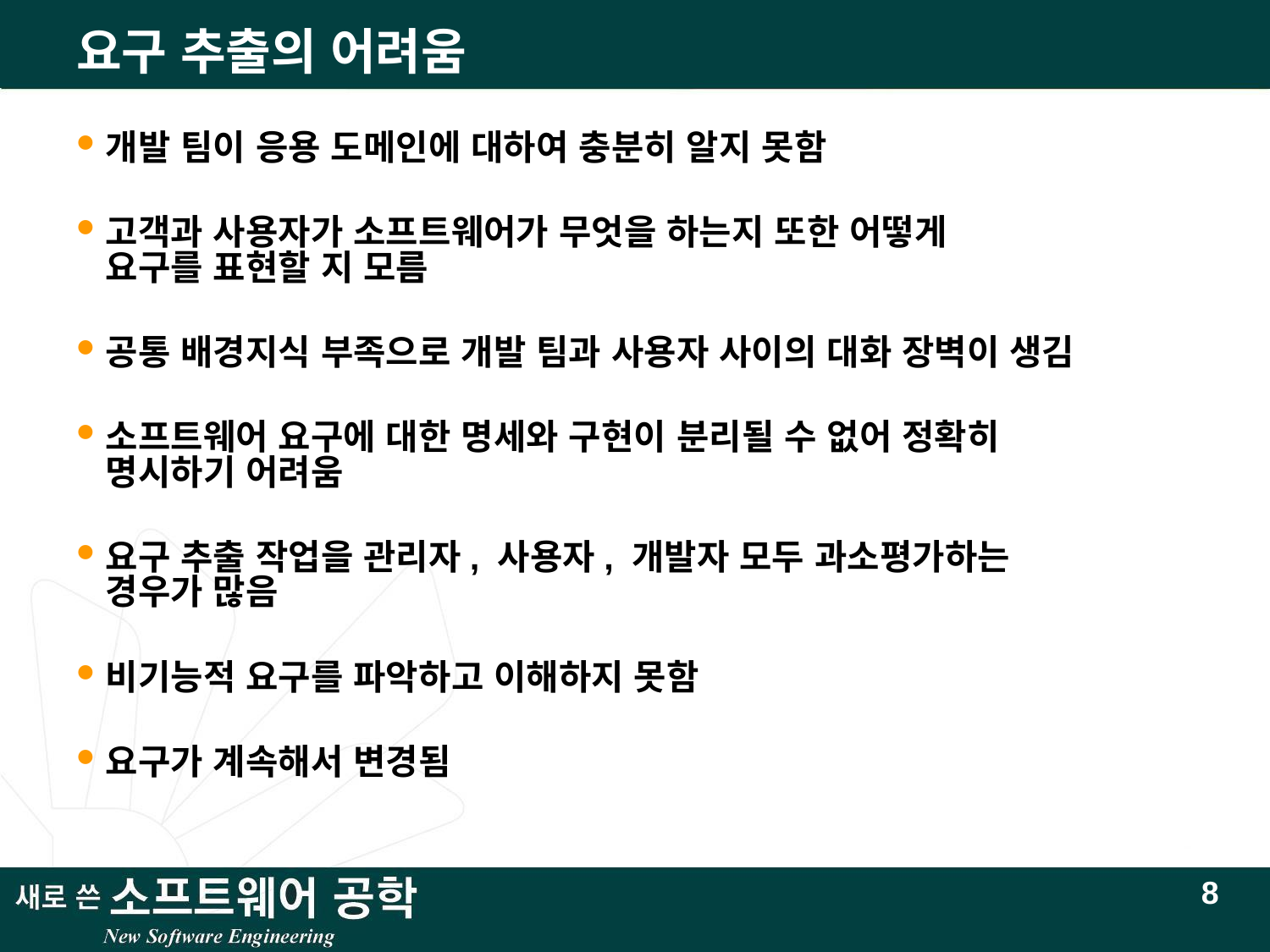

# 요구 추출의 어려움
개발 팀이 응용 도메인에 대하여 충분히 알지 못함

고객과 사용자가 소프트웨어가 무엇을 하는지 또한 어떻게
요구를 표현할 지 모름

공통 배경지식 부족으로 개발 팀과 사용자 사이의 대화 장벽이 생김

소프트웨어 요구에 대한 명세와 구현이 분리될 수 없어 정확히
명시하기 어려움

요구 추출 작업을 관리자, 사용자, 개발자 모두 과소평가하는
경우가 많음

비기능적 요구를 파악하고 이해하지 못함

요구가 계속해서 변경됨
8